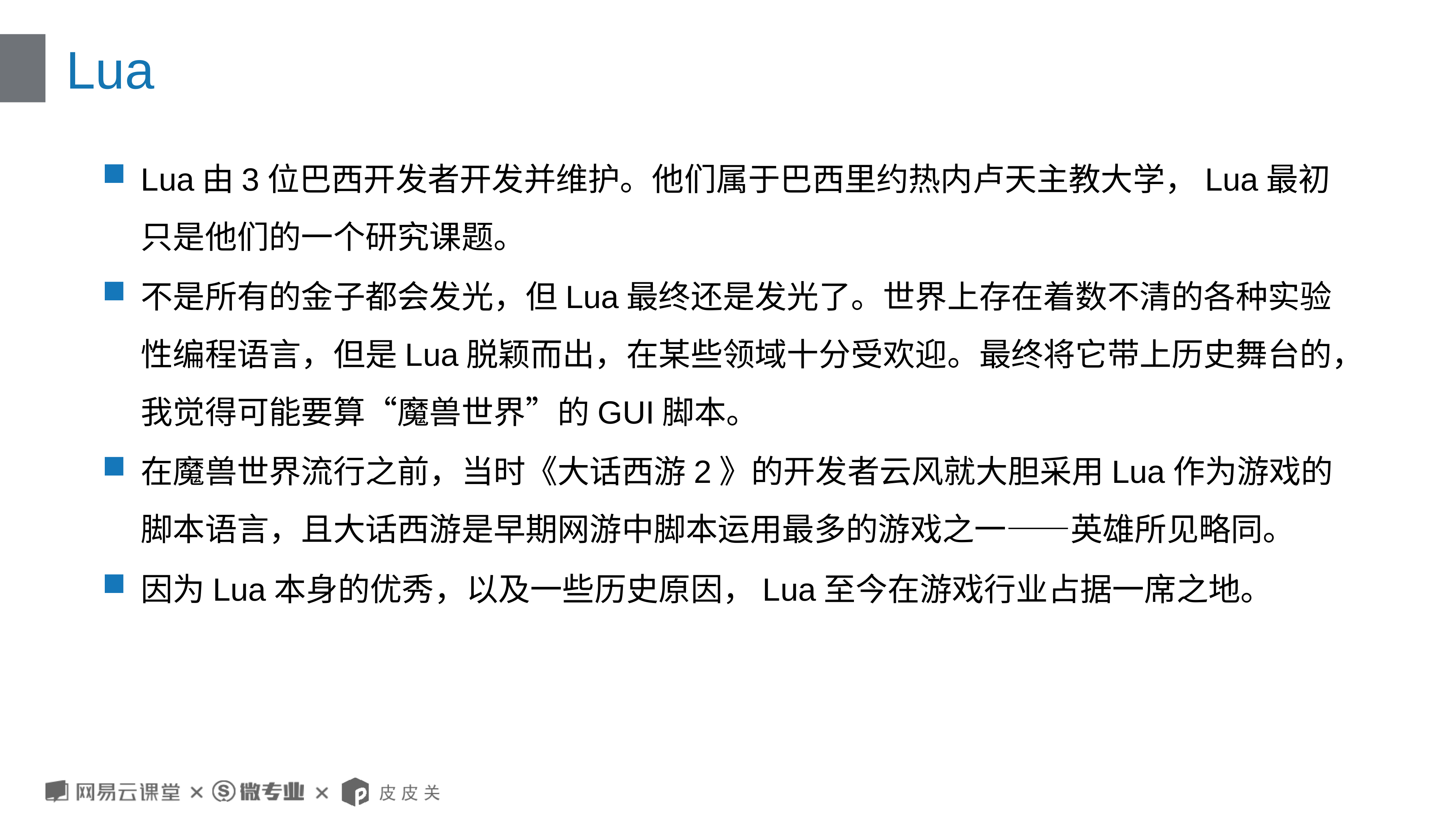

# Lua
Lua由3位巴西开发者开发并维护。他们属于巴西里约热内卢天主教大学，Lua最初只是他们的一个研究课题。
不是所有的金子都会发光，但Lua最终还是发光了。世界上存在着数不清的各种实验性编程语言，但是Lua脱颖而出，在某些领域十分受欢迎。最终将它带上历史舞台的，我觉得可能要算“魔兽世界”的GUI脚本。
在魔兽世界流行之前，当时《大话西游2》的开发者云风就大胆采用Lua作为游戏的脚本语言，且大话西游是早期网游中脚本运用最多的游戏之一——英雄所见略同。
因为Lua本身的优秀，以及一些历史原因，Lua至今在游戏行业占据一席之地。